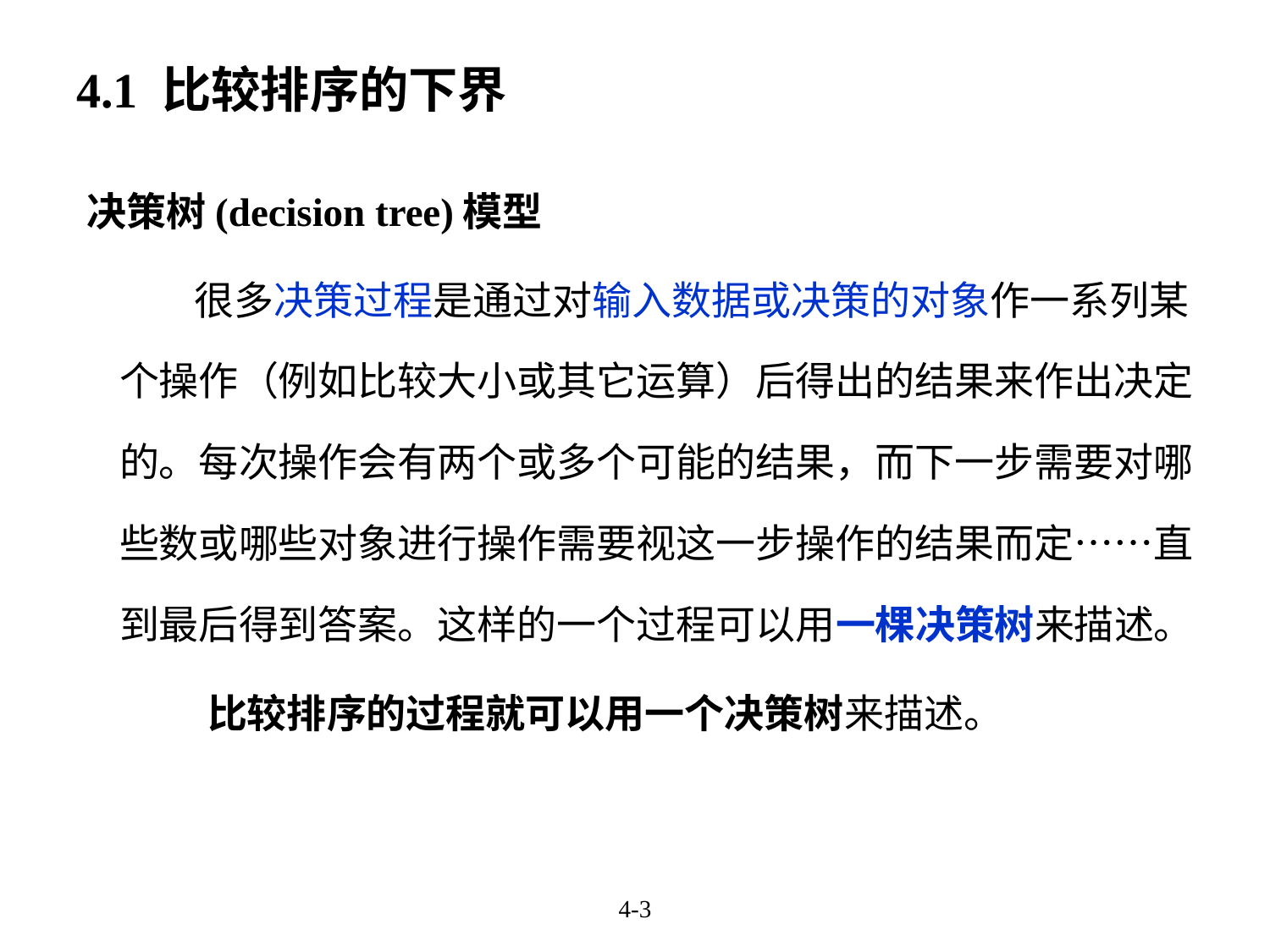

# 4.1 比较排序的下界
决策树(decision tree)模型
    很多决策过程是通过对输入数据或决策的对象作一系列某个操作（例如比较大小或其它运算）后得出的结果来作出决定的。每次操作会有两个或多个可能的结果，而下一步需要对哪些数或哪些对象进行操作需要视这一步操作的结果而定……直到最后得到答案。这样的一个过程可以用一棵决策树来描述。
比较排序的过程就可以用一个决策树来描述。

4-3